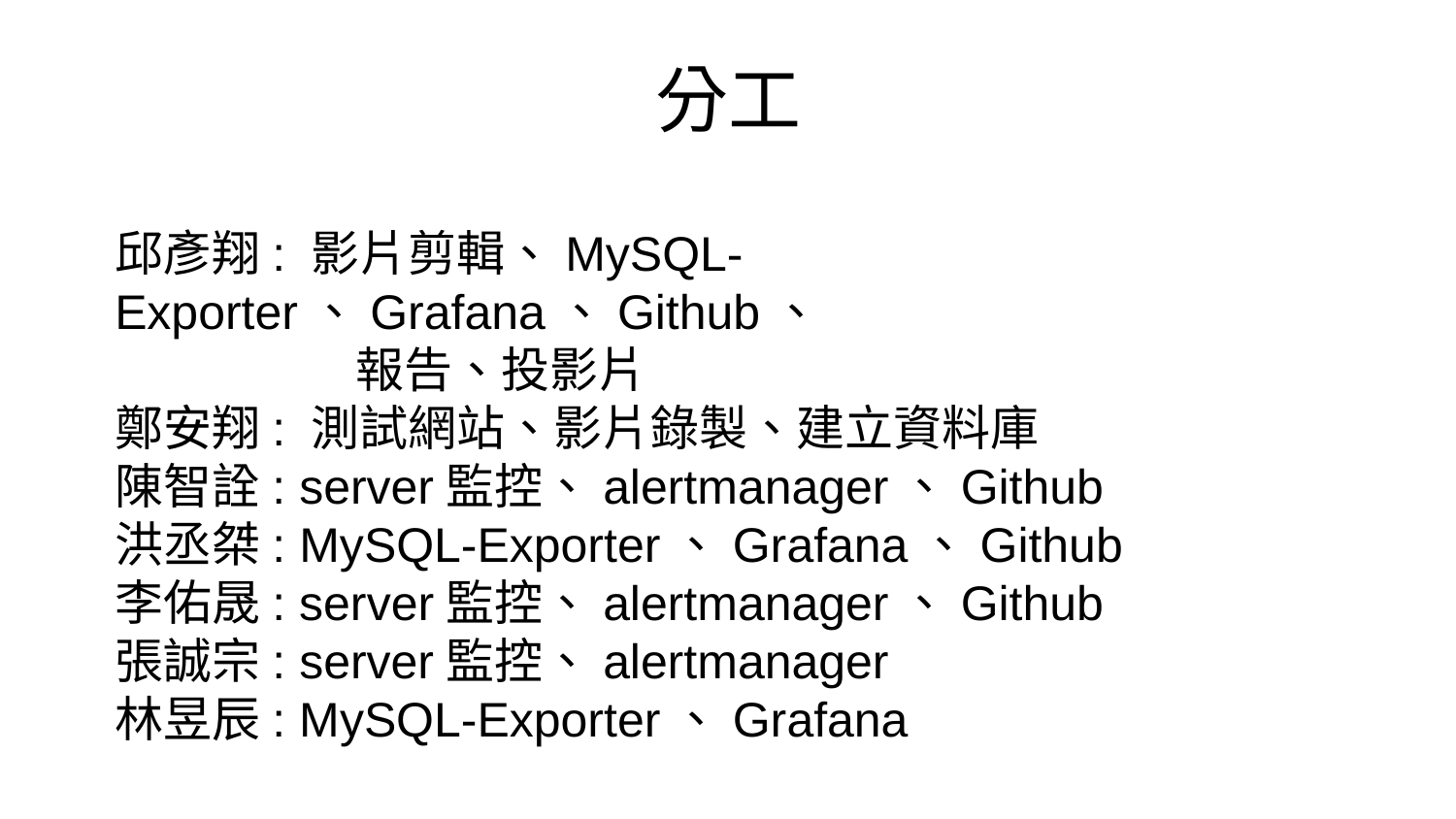

分工
邱彥翔: 影片剪輯、MySQL-Exporter、Grafana、Github、
	       報告、投影片
鄭安翔: 測試網站、影片錄製、建立資料庫
陳智詮: server監控、alertmanager、Github
洪丞桀: MySQL-Exporter、Grafana、Github
李佑晟: server監控、alertmanager、Github
張誠宗: server監控、alertmanager
林昱辰: MySQL-Exporter、Grafana